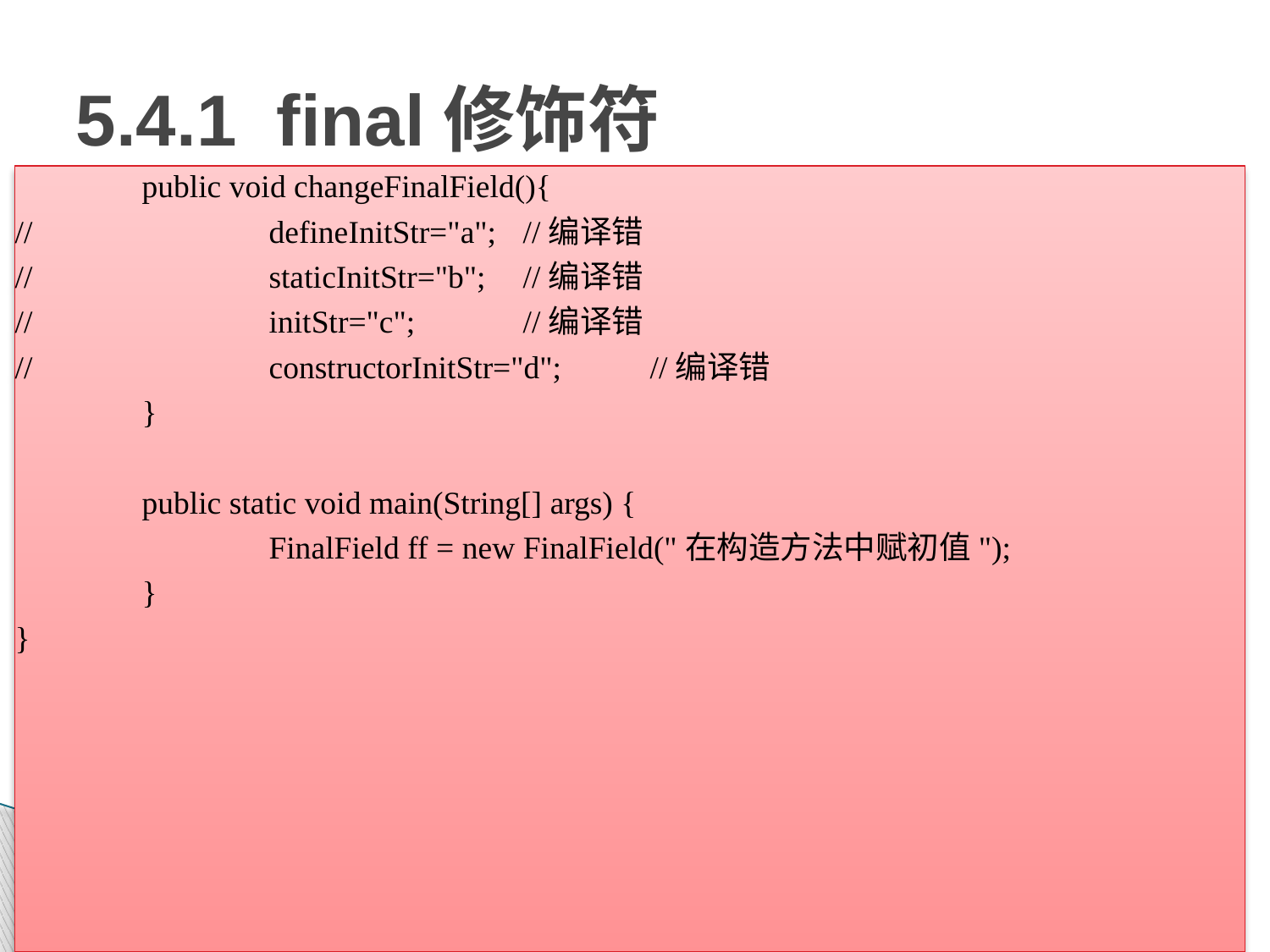

# 5.4.1  final修饰符
	public void changeFinalField(){
//		defineInitStr="a";	//编译错
//		staticInitStr="b";	//编译错
//		initStr="c";	//编译错
//		constructorInitStr="d";	//编译错
	}

	public static void main(String[] args) {
		FinalField ff = new FinalField("在构造方法中赋初值");
	}
}